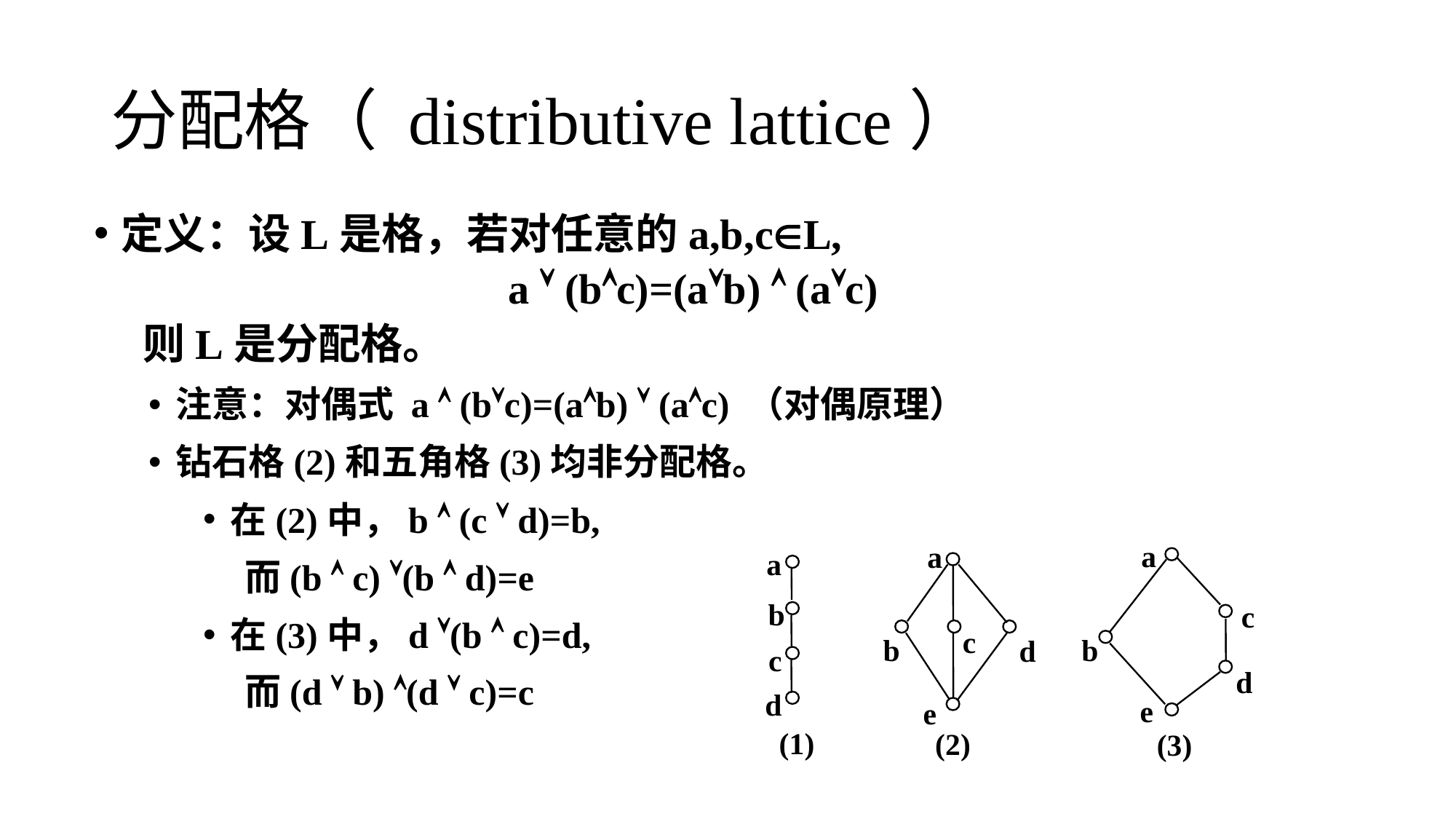

# 分配格（ distributive lattice）
定义：设L是格，若对任意的a,b,c∈L,
a ∨ (b∧c)=(a∨b) ∧ (a∨c)
    则L是分配格。
注意：对偶式 a ∧ (b∨c)=(a∧b) ∨ (a∧c) （对偶原理）
钻石格(2)和五角格(3)均非分配格。
在(2)中，b ∧ (c ∨ d)=b,
    而(b ∧ c) ∨(b ∧ d)=e
在(3)中，d ∨(b ∧ c)=d,
    而(d ∨ b) ∧(d ∨ c)=c
a

c

b

d

e

(3)
a

c

b
d

e

(2)
a

b

c

d

(1)